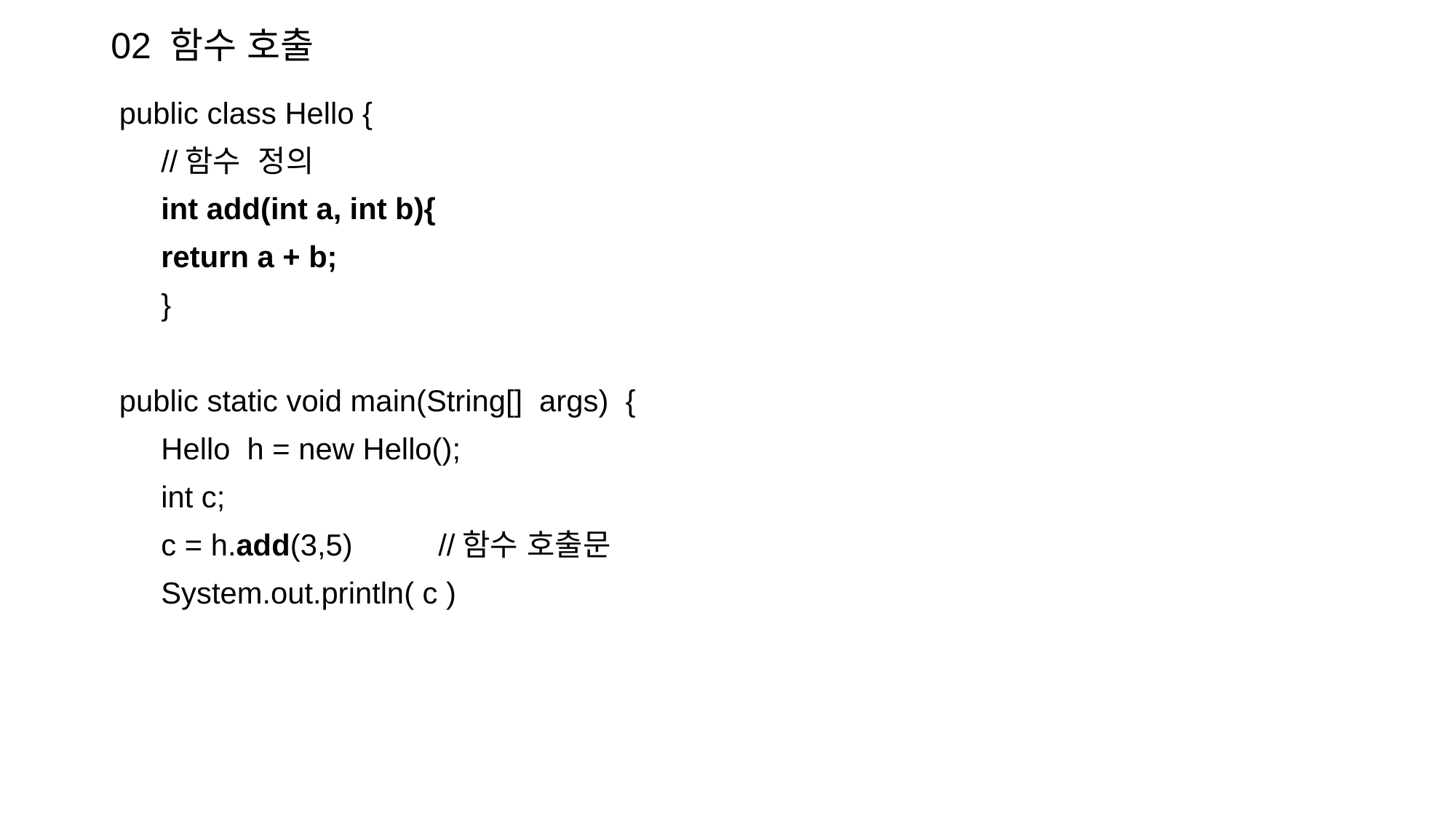

# 02 함수 호출
 public class Hello {
      //함수  정의
      int add(int a, int b){
      return a + b;
      }

 public static void main(String[]  args)  {
      Hello  h = new Hello();
      int c;
      c = h.add(3,5)	//함수 호출문
      System.out.println( c )